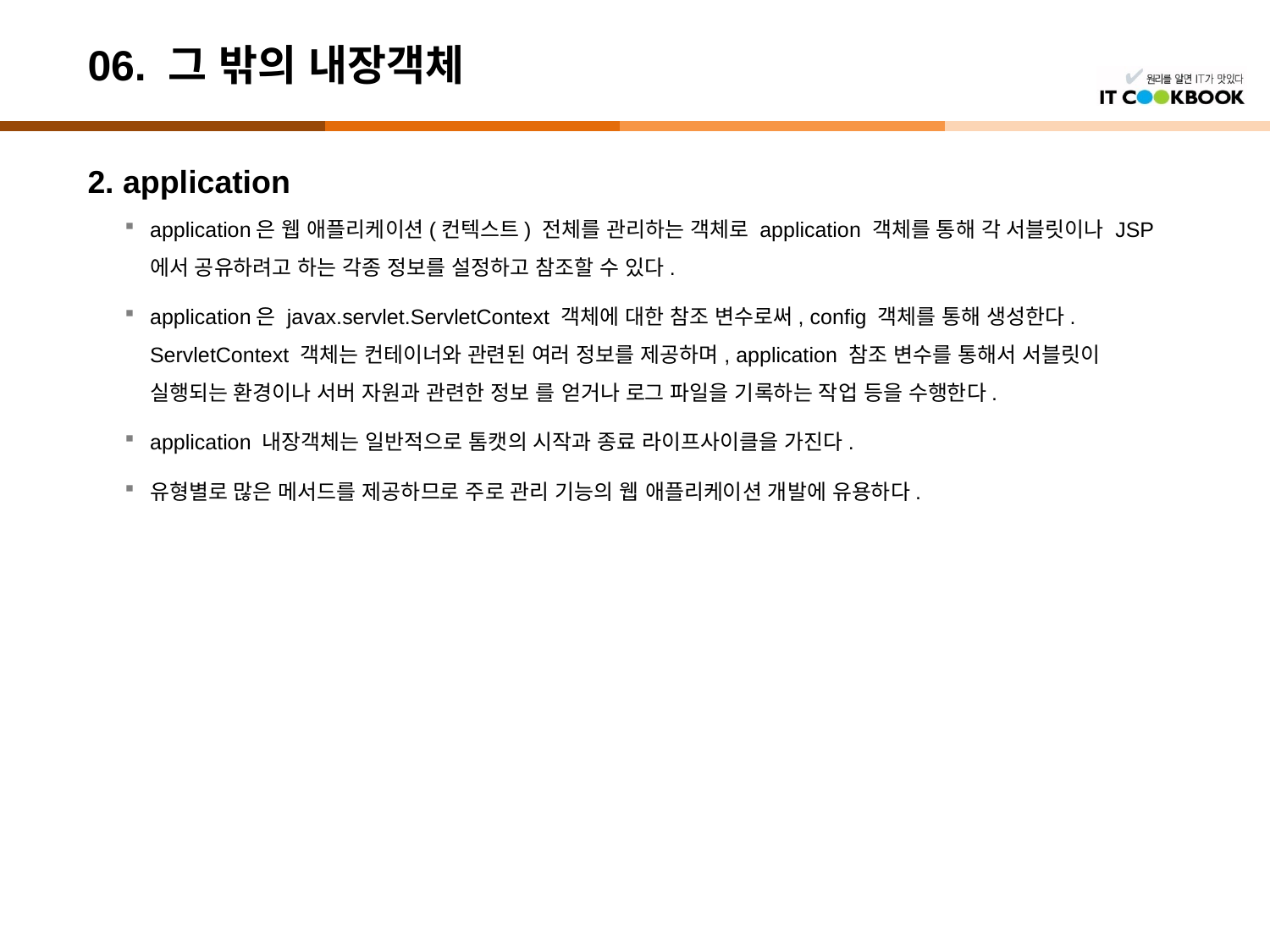

# 06. 그 밖의 내장객체
2. application
application은 웹 애플리케이션(컨텍스트) 전체를 관리하는 객체로 application 객체를 통해 각 서블릿이나 JSP에서 공유하려고 하는 각종 정보를 설정하고 참조할 수 있다.
application은 javax.servlet.ServletContext 객체에 대한 참조 변수로써, config 객체를 통해 생성한다. ServletContext 객체는 컨테이너와 관련된 여러 정보를 제공하며, application 참조 변수를 통해서 서블릿이 실행되는 환경이나 서버 자원과 관련한 정보 를 얻거나 로그 파일을 기록하는 작업 등을 수행한다.
application 내장객체는 일반적으로 톰캣의 시작과 종료 라이프사이클을 가진다.
유형별로 많은 메서드를 제공하므로 주로 관리 기능의 웹 애플리케이션 개발에 유용하다.